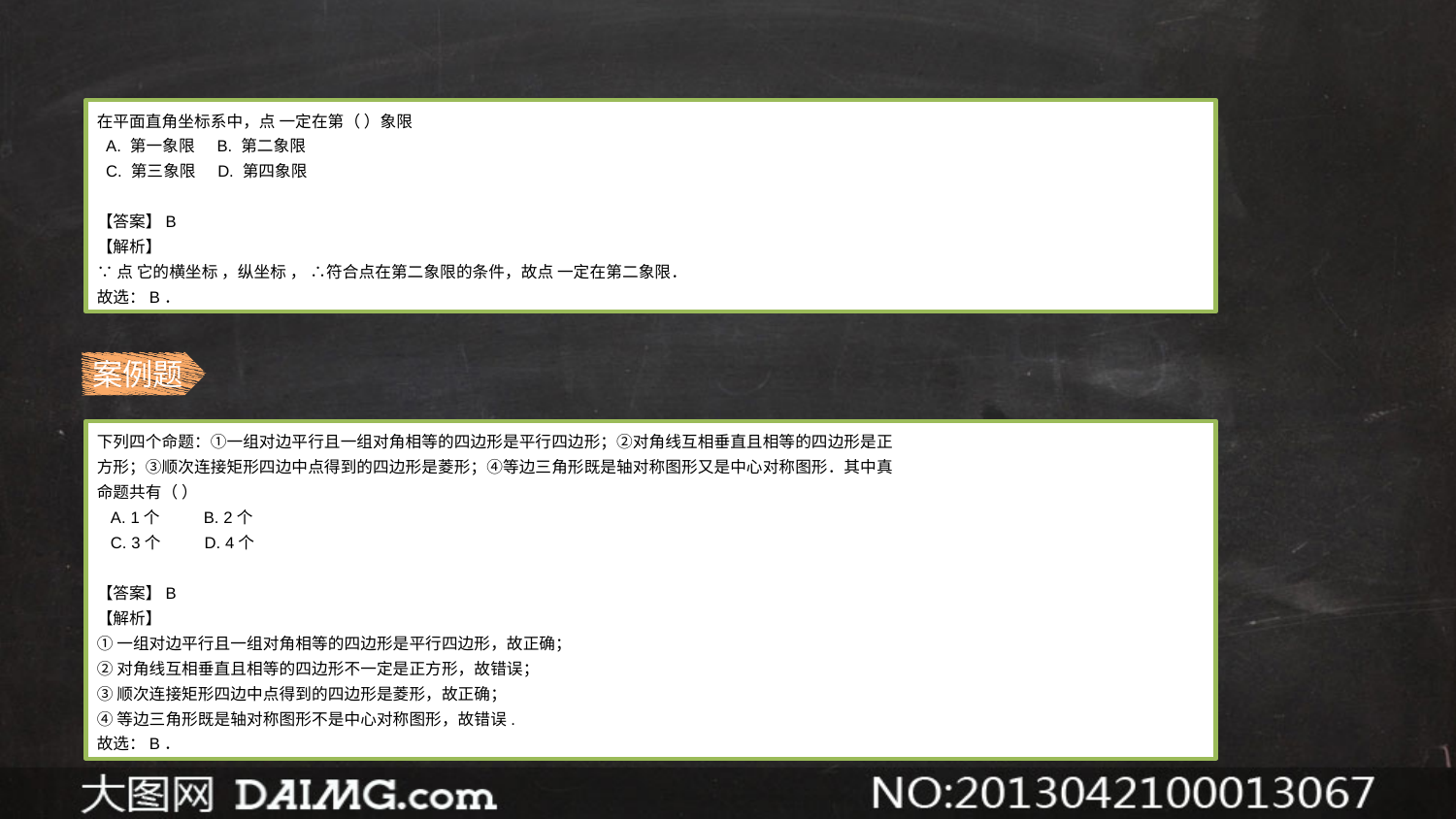

在平面直角坐标系中，点 一定在第（ ）象限
  A. 第一象限     B. 第二象限
  C. 第三象限     D. 第四象限

【答案】B
【解析】
∵点 它的横坐标 ，纵坐标 ， ∴符合点在第二象限的条件，故点 一定在第二象限．
故选：B．
案例题
下列四个命题：①一组对边平行且一组对角相等的四边形是平行四边形；②对角线互相垂直且相等的四边形是正
方形；③顺次连接矩形四边中点得到的四边形是菱形；④等边三角形既是轴对称图形又是中心对称图形．其中真
命题共有（ ）
   A. 1个           B. 2个
   C. 3个           D. 4个

【答案】B
【解析】
①一组对边平行且一组对角相等的四边形是平行四边形，故正确；
②对角线互相垂直且相等的四边形不一定是正方形，故错误；
③顺次连接矩形四边中点得到的四边形是菱形，故正确；
④等边三角形既是轴对称图形不是中心对称图形，故错误.
故选：B．